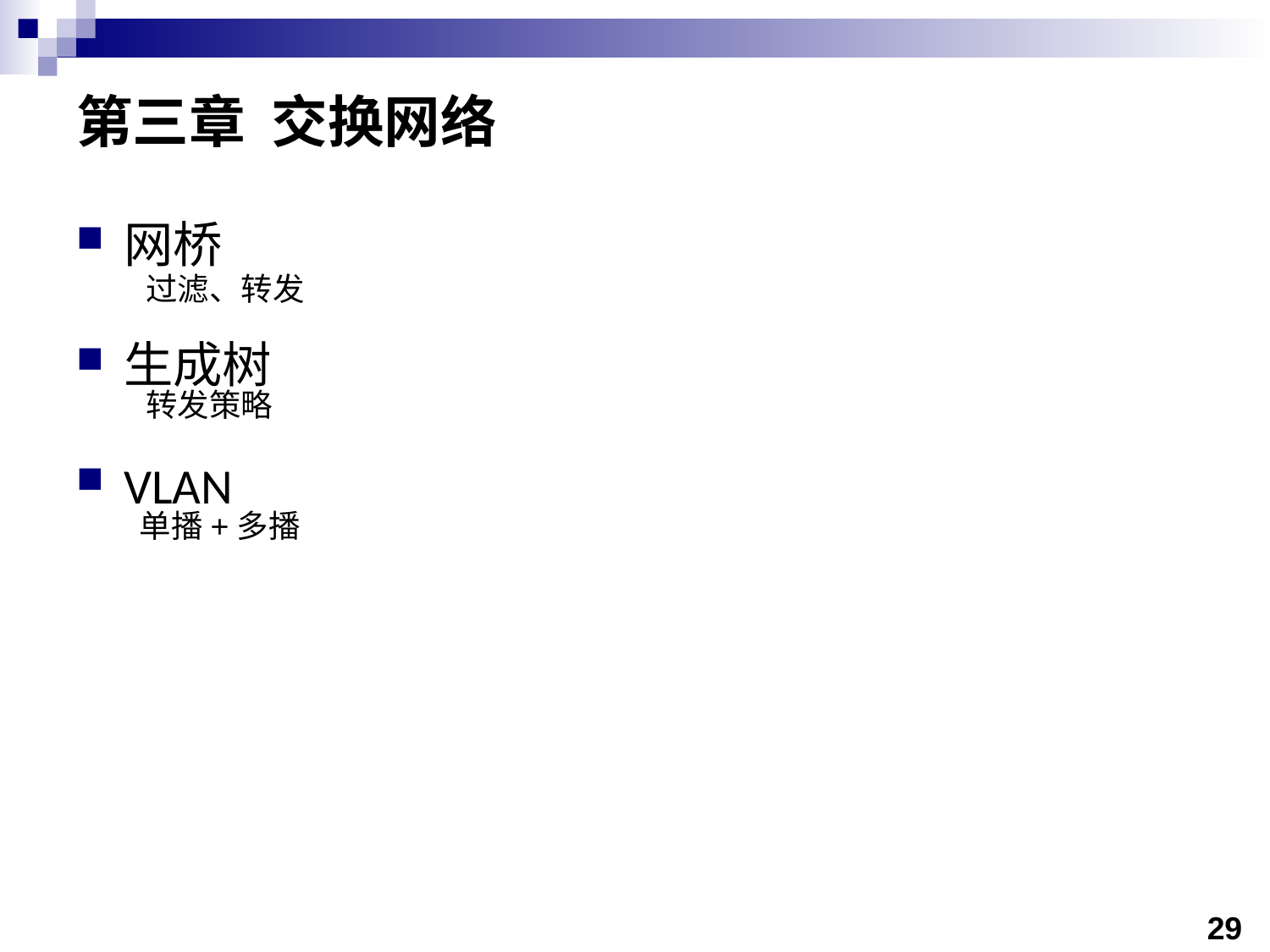

# 第三章  交换网络
网桥
生成树
VLAN
过滤、转发
转发策略
单播+多播
29